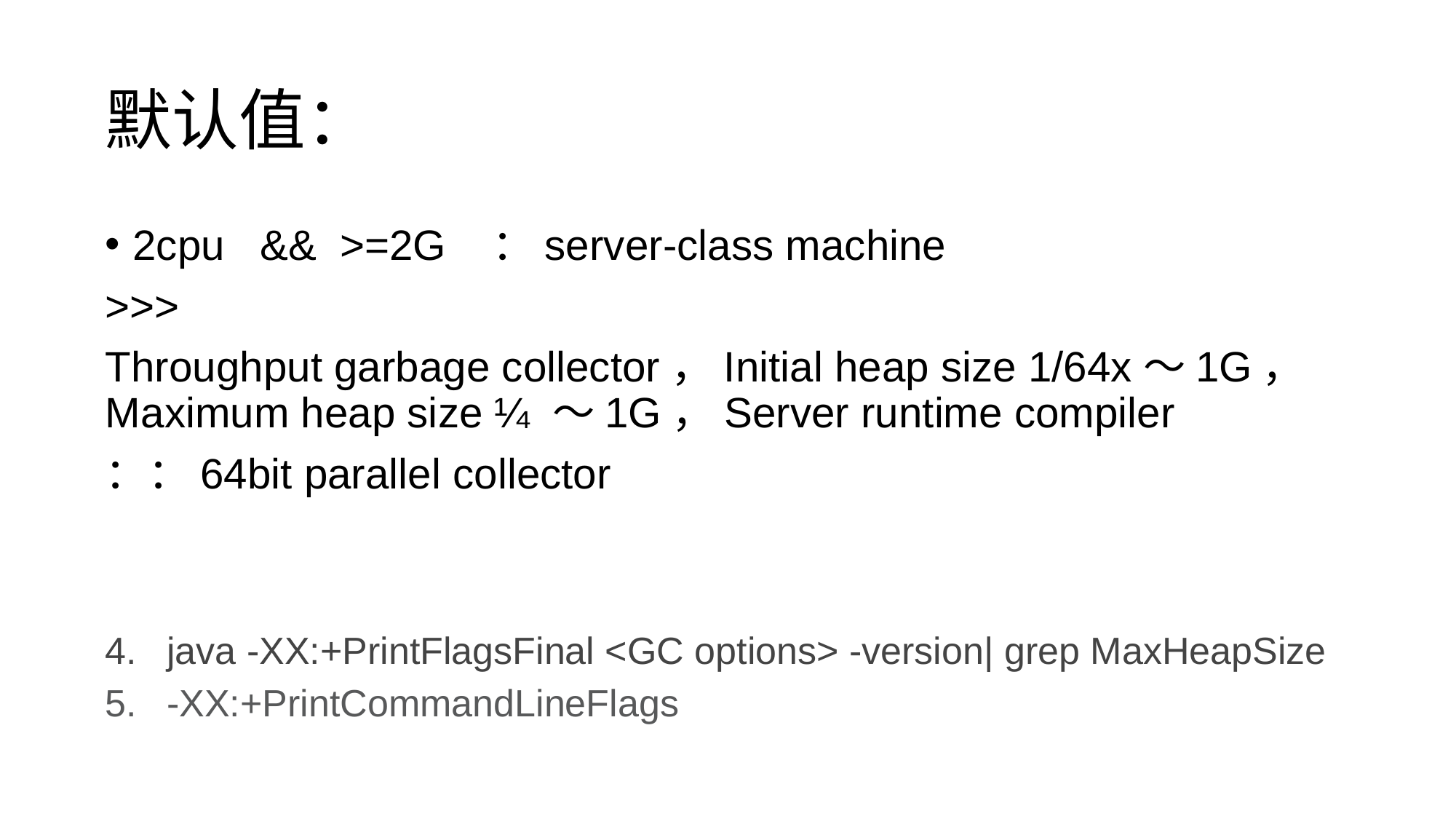

# 默认值：
2cpu   &&  >=2G   ：server-class machine
>>>
Throughput garbage collector，Initial heap size 1/64x～1G，Maximum heap size ¼ ～1G，Server runtime compiler
：：64bit parallel collector

java -XX:+PrintFlagsFinal <GC options> -version| grep MaxHeapSize
-XX:+PrintCommandLineFlags